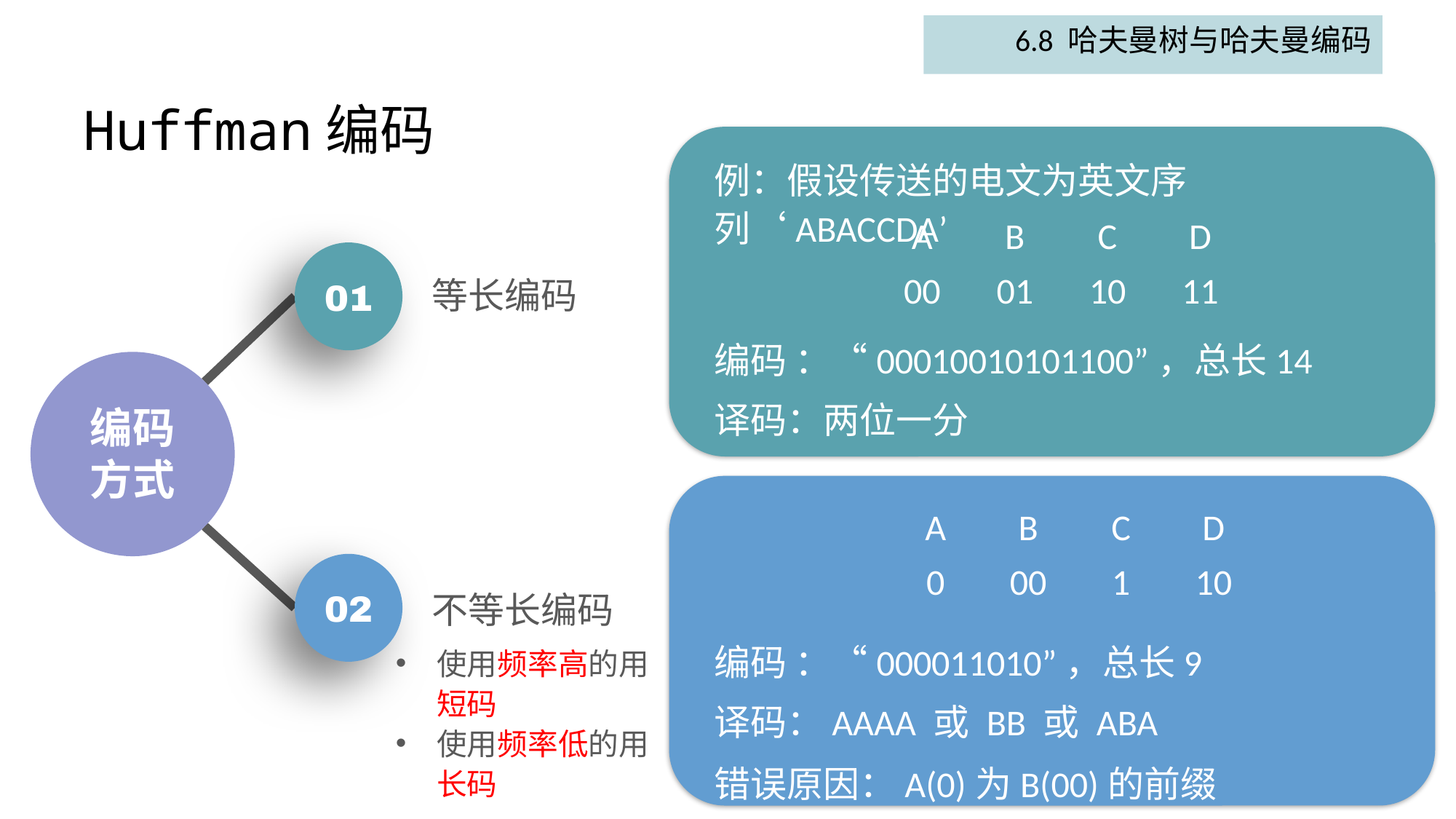

6.8 哈夫曼树与哈夫曼编码
# Huffman编码

例：假设传送的电文为英文序列‘ABACCDA’
| A | B | C | D |
| --- | --- | --- | --- |
| 00 | 01 | 10 | 11 |
01
等长编码
编码 ：“00010010101100”，总长14

编码
方式
译码：两位一分

| A | B | C | D |
| --- | --- | --- | --- |
| 0 | 00 | 1 | 10 |
02
不等长编码
编码 ：“000011010”，总长9
使用频率高的用短码
使用频率低的用长码
译码：AAAA 或 BB 或 ABA
错误原因：A(0)为B(00)的前缀